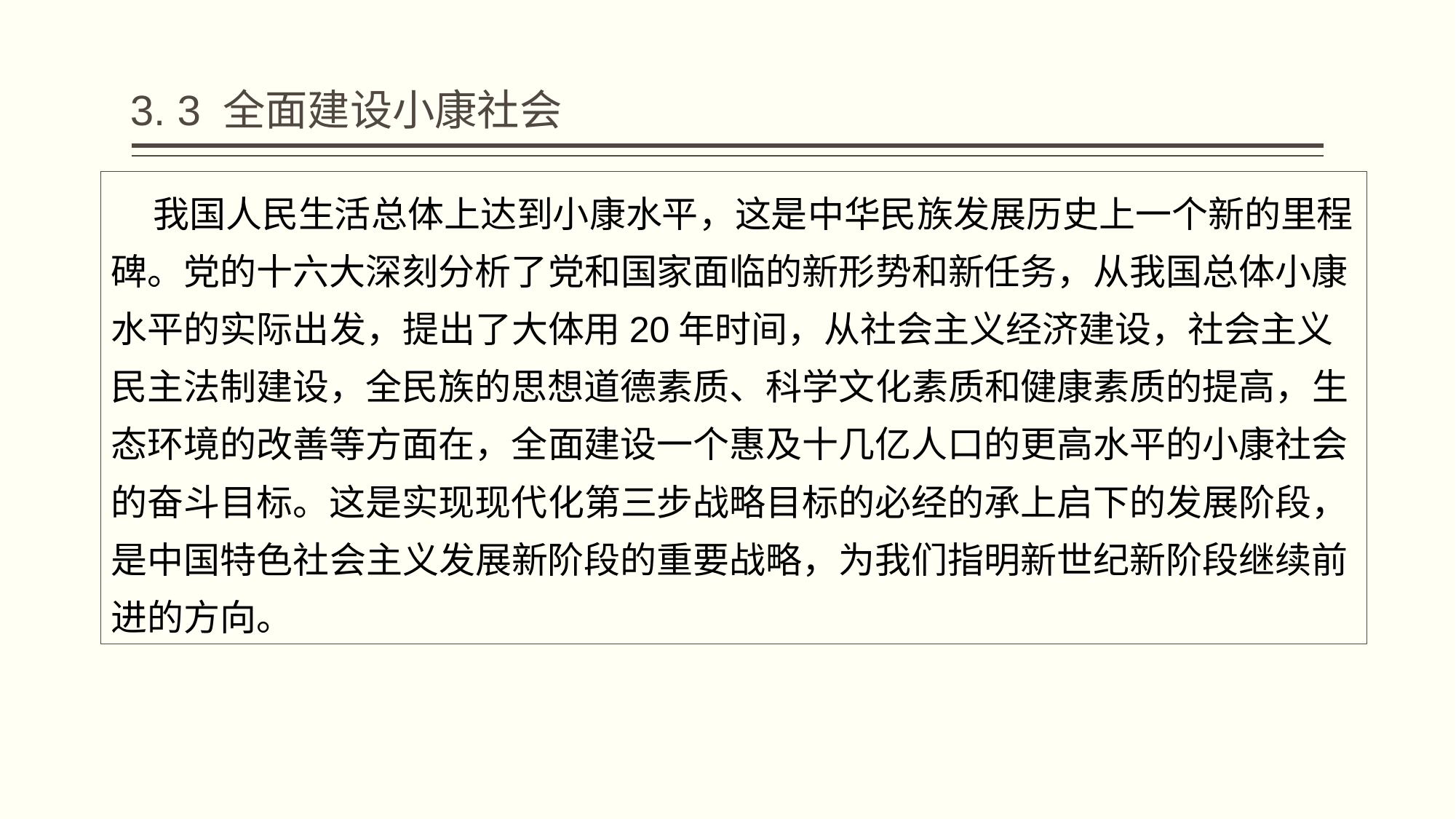

# 3. 3 全面建设小康社会
    我国人民生活总体上达到小康水平，这是中华民族发展历史上一个新的里程碑。党的十六大深刻分析了党和国家面临的新形势和新任务，从我国总体小康水平的实际出发，提出了大体用20年时间，从社会主义经济建设，社会主义民主法制建设，全民族的思想道德素质、科学文化素质和健康素质的提高，生态环境的改善等方面在，全面建设一个惠及十几亿人口的更高水平的小康社会的奋斗目标。这是实现现代化第三步战略目标的必经的承上启下的发展阶段，是中国特色社会主义发展新阶段的重要战略，为我们指明新世纪新阶段继续前进的方向。